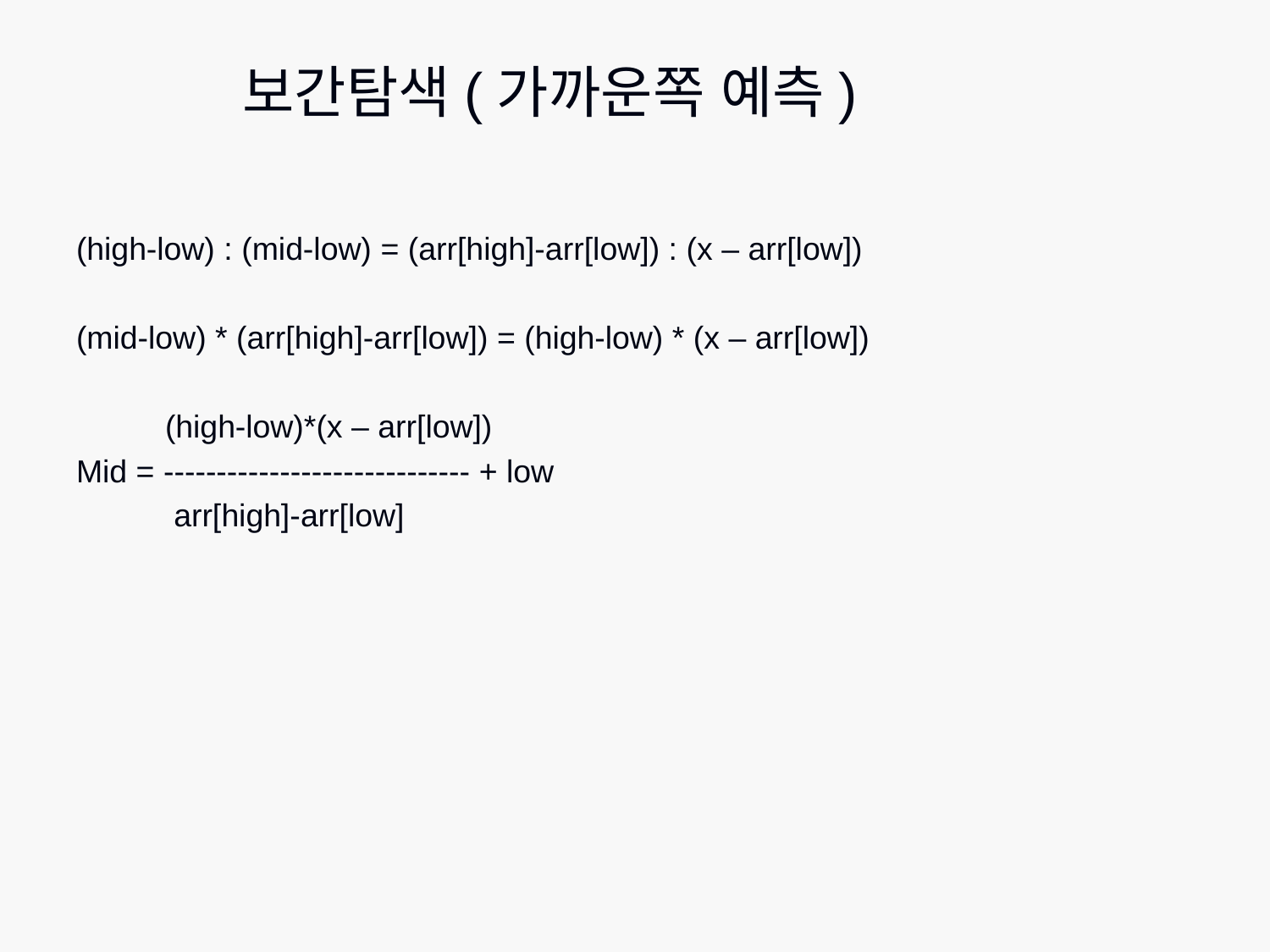

# 보간탐색(가까운쪽 예측)
(high-low) : (mid-low) = (arr[high]-arr[low]) : (x – arr[low])

(mid-low) * (arr[high]-arr[low]) = (high-low) * (x – arr[low])

          (high-low)*(x – arr[low])
Mid = ----------------------------- + low
           arr[high]-arr[low]